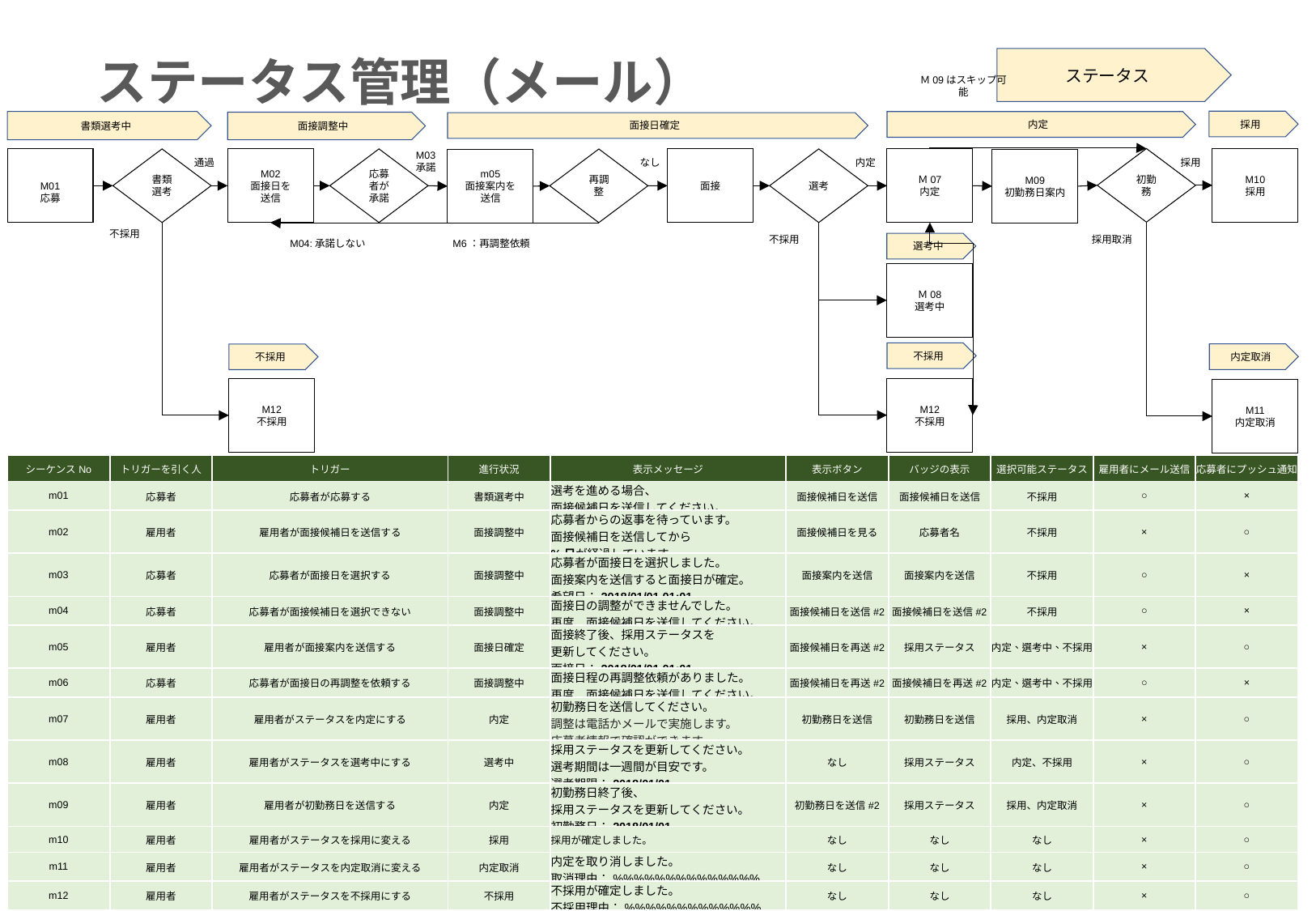

ステータス管理（メール）
ステータス
Ｍ09はスキップ可能
採用
書類選考中
内定
面接調整中
面接日確定
M03
承諾
初勤務
M10
採用
応募者が承諾
面接
選考
Ｍ07
内定

M01
応募
書類
選考
M02
面接日を
送信
再調整
m05
面接案内を
送信
M09
初勤務日案内
通過
なし
内定
採用
不採用
不採用
採用取消
M04:承諾しない
M6：再調整依頼
選考中
Ｍ08
選考中
不採用
内定取消
不採用
M12
不採用
M12
不採用
M11
内定取消
| シーケンスNo | トリガーを引く人 | トリガー | 進行状況 | 表示メッセージ | 表示ボタン | バッジの表示 | 選択可能ステータス | 雇用者にメール送信 | 応募者にプッシュ通知 |
| --- | --- | --- | --- | --- | --- | --- | --- | --- | --- |
| m01 | 応募者 | 応募者が応募する | 書類選考中 | 選考を進める場合、 面接候補日を送信してください。 | 面接候補日を送信 | 面接候補日を送信 | 不採用 | ○ | × |
| m02 | 雇用者 | 雇用者が面接候補日を送信する | 面接調整中 | 応募者からの返事を待っています。 面接候補日を送信してから %日が経過しています。 | 面接候補日を見る | 応募者名 | 不採用 | × | ○ |
| m03 | 応募者 | 応募者が面接日を選択する | 面接調整中 | 応募者が面接日を選択しました。 面接案内を送信すると面接日が確定。 希望日：2018/01/01 01:01 | 面接案内を送信 | 面接案内を送信 | 不採用 | ○ | × |
| m04 | 応募者 | 応募者が面接候補日を選択できない | 面接調整中 | 面接日の調整ができませんでした。 再度、面接候補日を送信してください。 | 面接候補日を送信#2 | 面接候補日を送信#2 | 不採用 | ○ | × |
| m05 | 雇用者 | 雇用者が面接案内を送信する | 面接日確定 | 面接終了後、採用ステータスを 更新してください。 面接日：2018/01/01 01:01 | 面接候補日を再送#2 | 採用ステータス | 内定、選考中、不採用 | × | ○ |
| m06 | 応募者 | 応募者が面接日の再調整を依頼する | 面接調整中 | 面接日程の再調整依頼がありました。 再度、面接候補日を送信してください。 | 面接候補日を再送#2 | 面接候補日を再送#2 | 内定、選考中、不採用 | ○ | × |
| m07 | 雇用者 | 雇用者がステータスを内定にする | 内定 | 初勤務日を送信してください。 調整は電話かメールで実施します。 応募者情報で確認ができます。 | 初勤務日を送信 | 初勤務日を送信 | 採用、内定取消 | × | ○ |
| m08 | 雇用者 | 雇用者がステータスを選考中にする | 選考中 | 採用ステータスを更新してください。 選考期間は一週間が目安です。 選考期限：2018/01/01 | なし | 採用ステータス | 内定、不採用 | × | ○ |
| m09 | 雇用者 | 雇用者が初勤務日を送信する | 内定 | 初勤務日終了後、 採用ステータスを更新してください。 初勤務日：2018/01/01 | 初勤務日を送信#2 | 採用ステータス | 採用、内定取消 | × | ○ |
| m10 | 雇用者 | 雇用者がステータスを採用に変える | 採用 | 採用が確定しました。 | なし | なし | なし | × | ○ |
| m11 | 雇用者 | 雇用者がステータスを内定取消に変える | 内定取消 | 内定を取り消しました。 取消理由：%%%%%%%%%%%%%% | なし | なし | なし | × | ○ |
| m12 | 雇用者 | 雇用者がステータスを不採用にする | 不採用 | 不採用が確定しました。 不採用理由：%%%%%%%%%%%%% | なし | なし | なし | × | ○ |
| m13 | 応募者 | 応募者が応募を辞退する | 応募辞退 | 応募者が応募を辞退しました。 辞退理由：%%%%%%%%%%%%%% | なし | なし | なし | ○ | × |